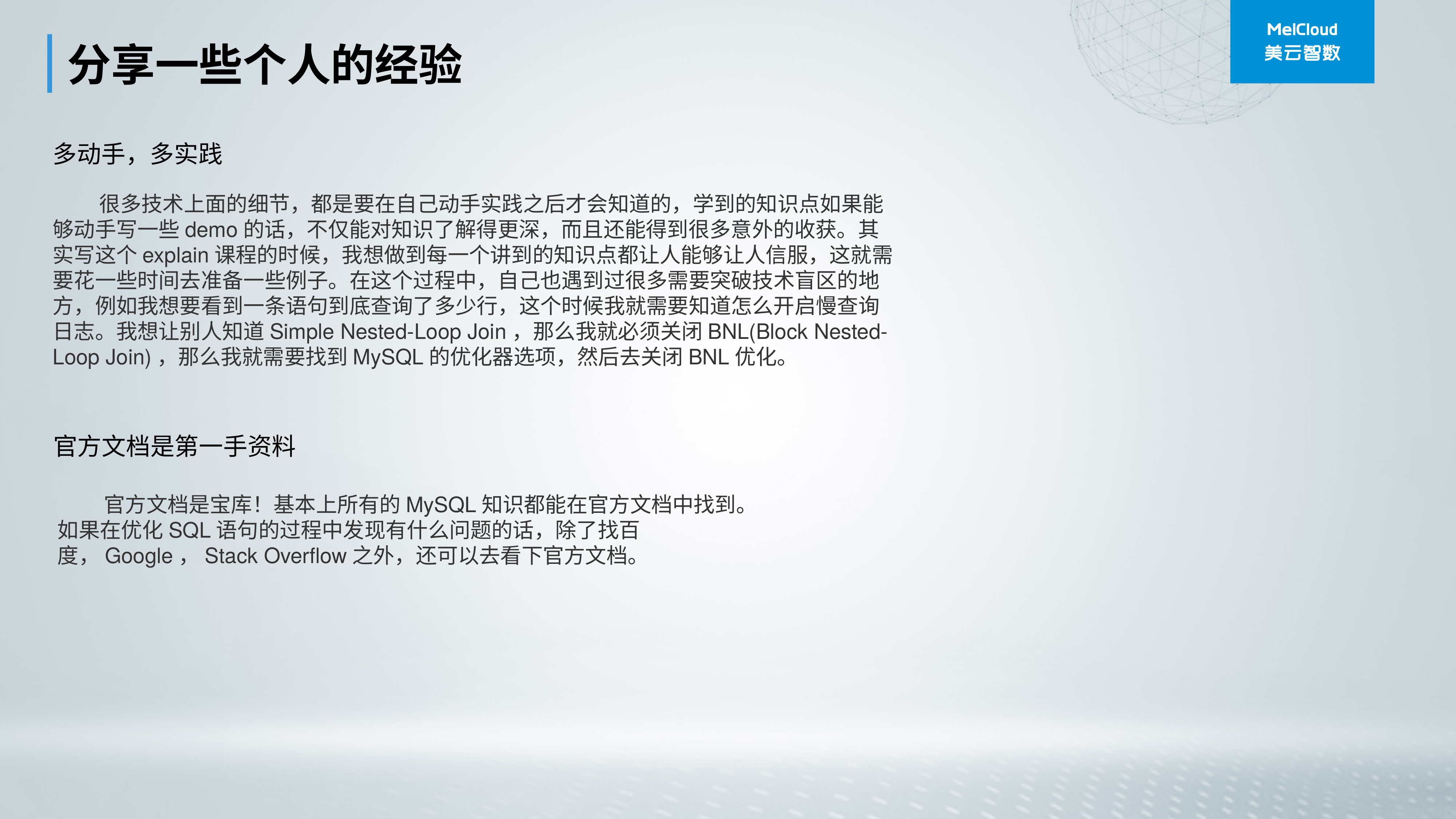

分享一些个人的经验

多动手，多实践
       很多技术上面的细节，都是要在自己动手实践之后才会知道的，学到的知识点如果能够动手写一些demo的话，不仅能对知识了解得更深，而且还能得到很多意外的收获。其实写这个explain课程的时候，我想做到每一个讲到的知识点都让人能够让人信服，这就需要花一些时间去准备一些例子。在这个过程中，自己也遇到过很多需要突破技术盲区的地方，例如我想要看到一条语句到底查询了多少行，这个时候我就需要知道怎么开启慢查询日志。我想让别人知道Simple Nested-Loop Join，那么我就必须关闭BNL(Block Nested-Loop Join)，那么我就需要找到MySQL的优化器选项，然后去关闭BNL优化。
官方文档是第一手资料
       官方文档是宝库！基本上所有的MySQL知识都能在官方文档中找到。如果在优化SQL语句的过程中发现有什么问题的话，除了找百度，Google，Stack Overflow之外，还可以去看下官方文档。